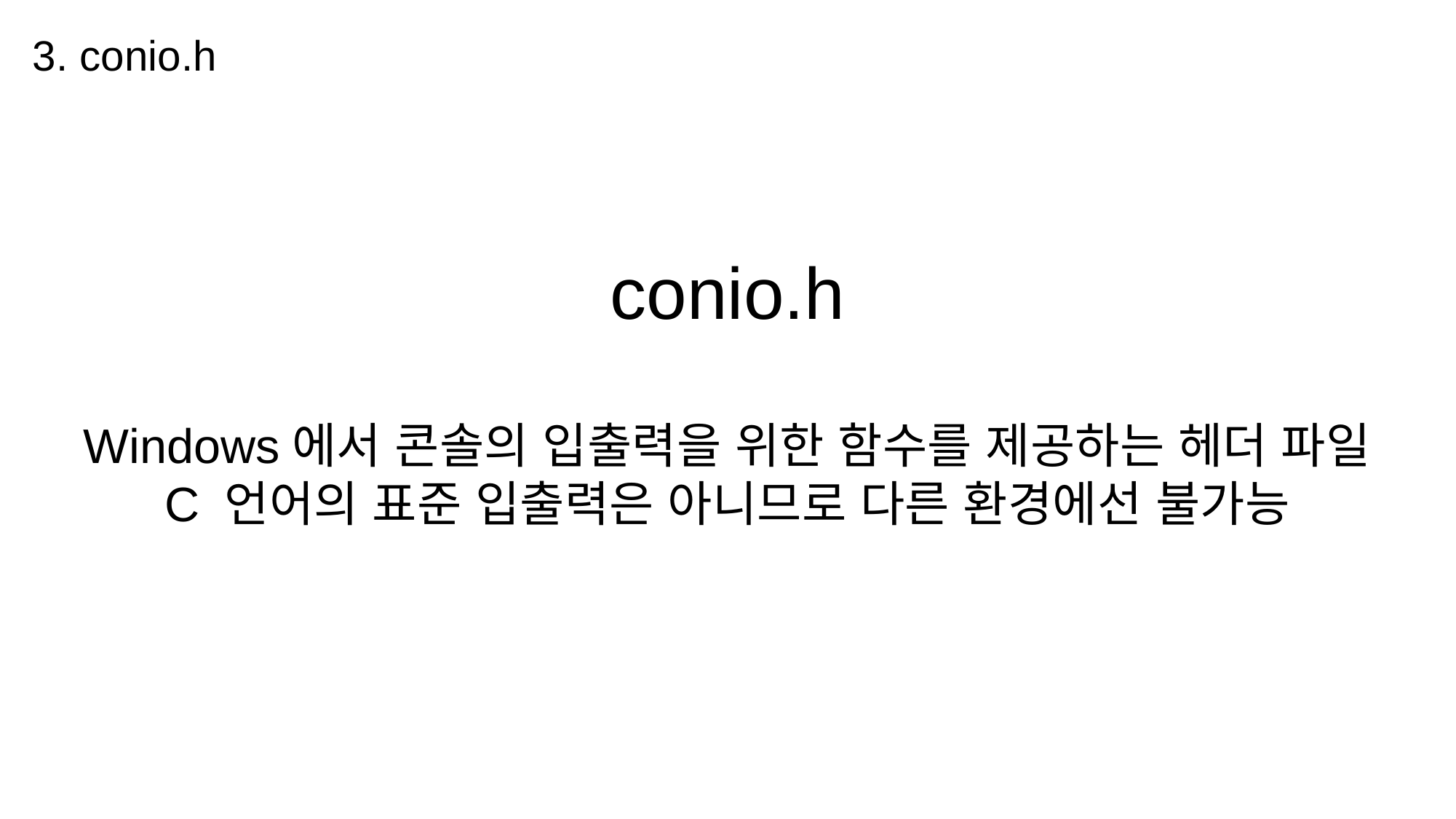

3. conio.h
conio.h
Windows에서 콘솔의 입출력을 위한 함수를 제공하는 헤더 파일
C 언어의 표준 입출력은 아니므로 다른 환경에선 불가능